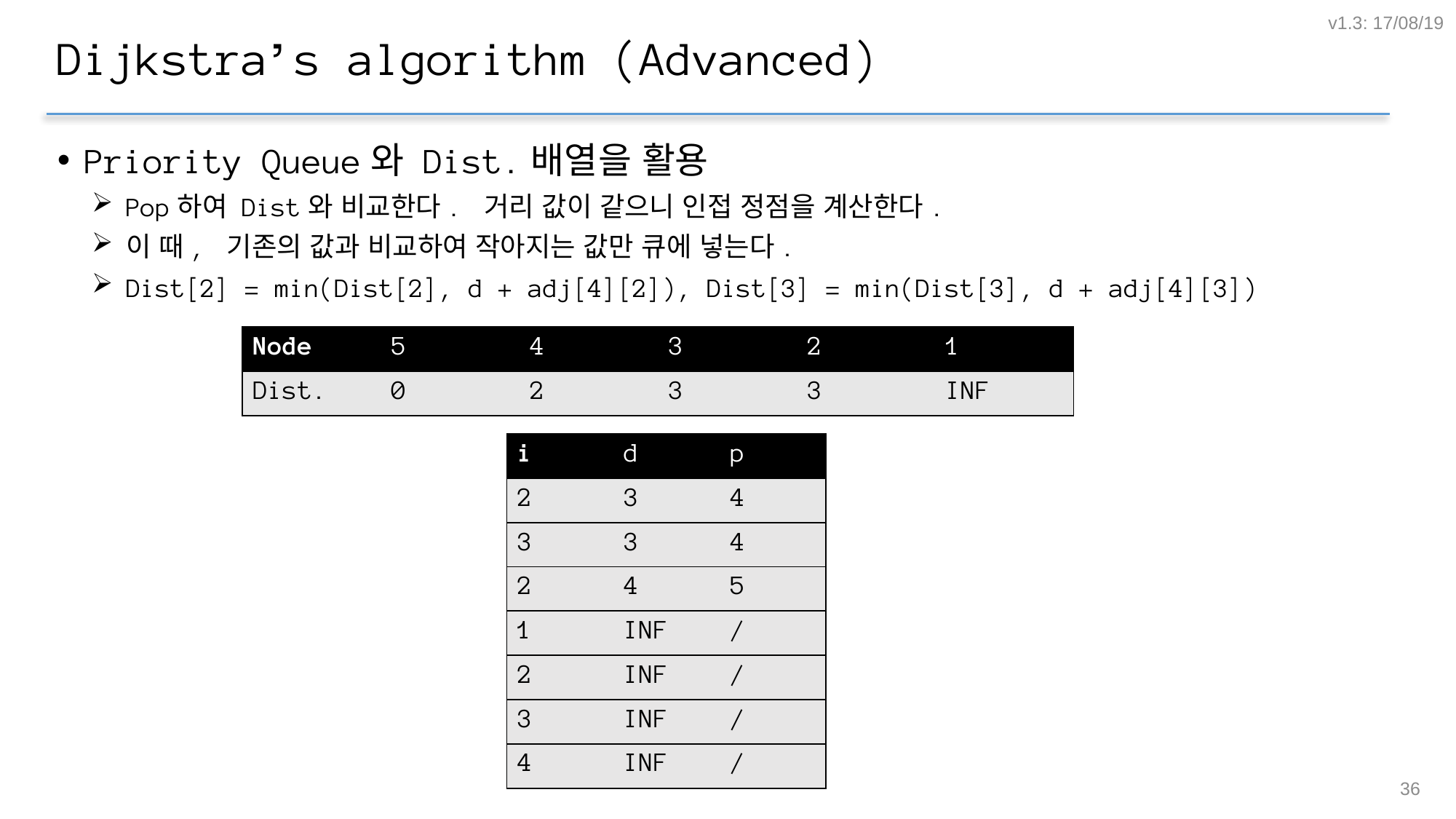

v1.3: 17/08/19
# Dijkstra’s algorithm (Advanced)
Priority Queue와 Dist.배열을 활용
Pop하여 Dist와 비교한다. 거리 값이 같으니 인접 정점을 계산한다.
이 때, 기존의 값과 비교하여 작아지는 값만 큐에 넣는다.
Dist[2] = min(Dist[2], d + adj[4][2]), Dist[3] = min(Dist[3], d + adj[4][3])
| Node | 5 | 4 | 3 | 2 | 1 |
| --- | --- | --- | --- | --- | --- |
| Dist. | 0 | 2 | 3 | 3 | INF |
| i | d | p |
| --- | --- | --- |
| 2 | 3 | 4 |
| 3 | 3 | 4 |
| 2 | 4 | 5 |
| 1 | INF | / |
| 2 | INF | / |
| 3 | INF | / |
| 4 | INF | / |
36